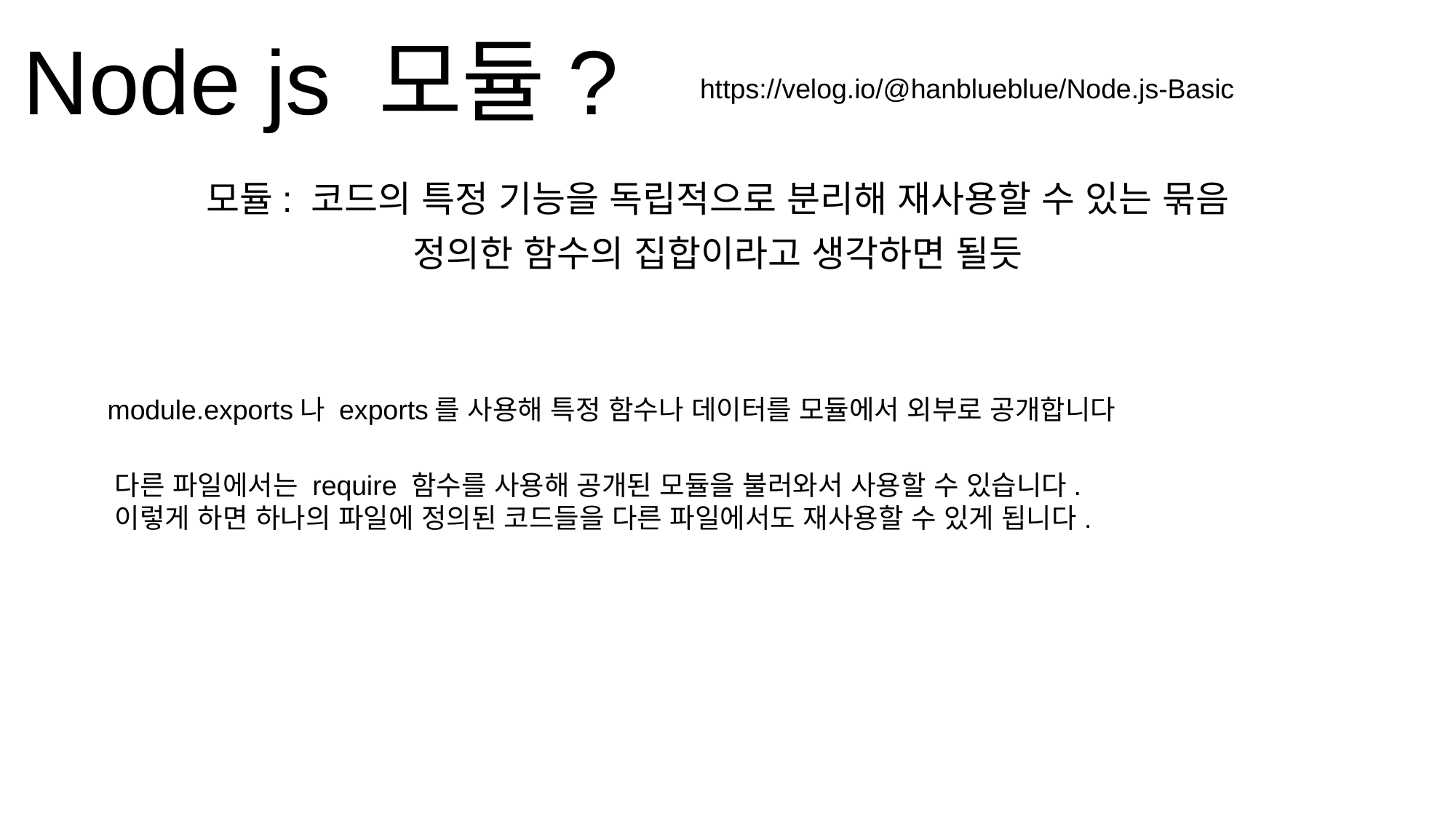

# Node js 모듈?
https://velog.io/@hanblueblue/Node.js-Basic
모듈: 코드의 특정 기능을 독립적으로 분리해 재사용할 수 있는 묶음
정의한 함수의 집합이라고 생각하면 될듯

module.exports나 exports를 사용해 특정 함수나 데이터를 모듈에서 외부로 공개합니다

다른 파일에서는 require 함수를 사용해 공개된 모듈을 불러와서 사용할 수 있습니다.
이렇게 하면 하나의 파일에 정의된 코드들을 다른 파일에서도 재사용할 수 있게 됩니다.